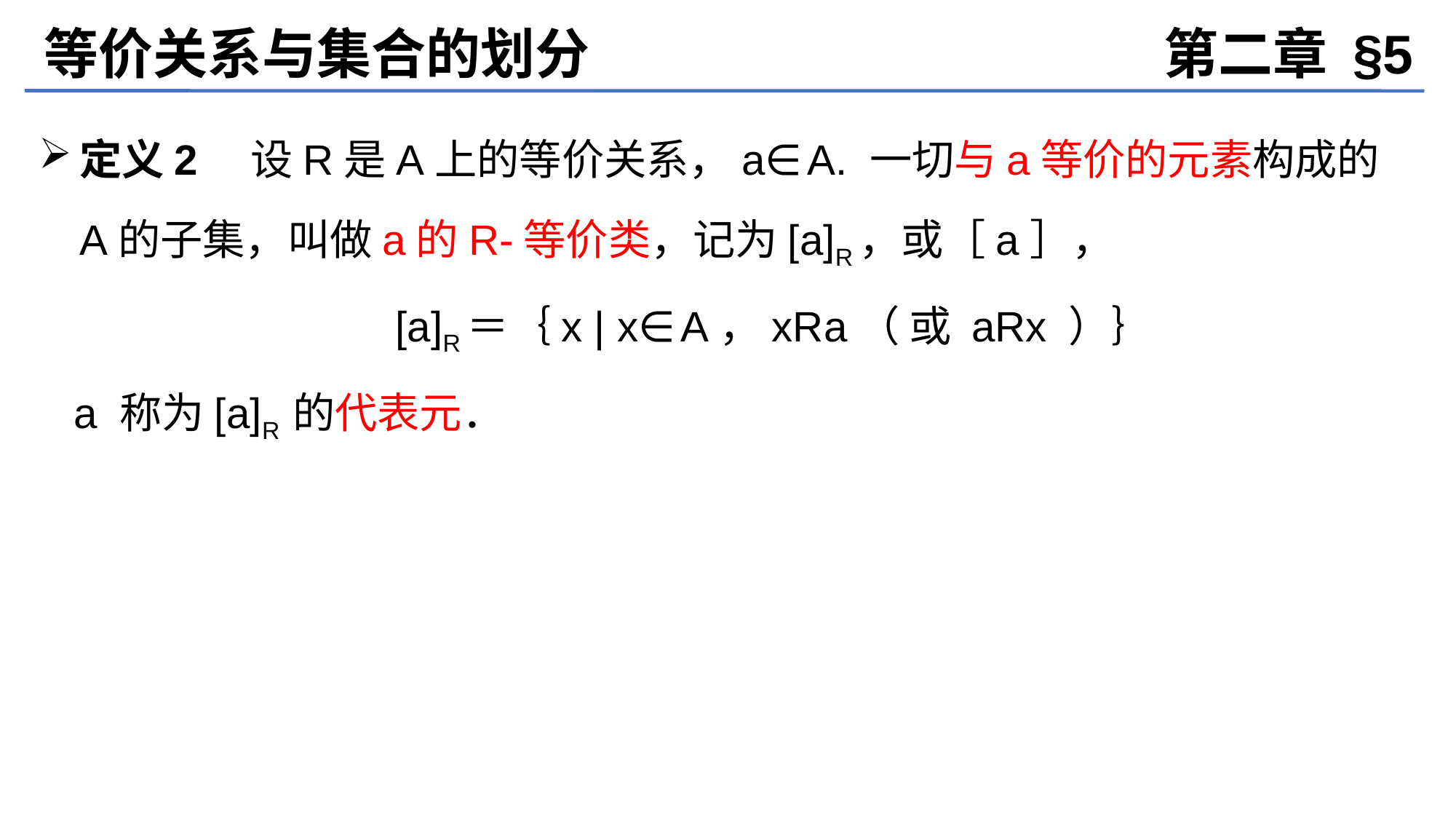

等价关系与集合的划分
第二章 §5
定义2　设R是A上的等价关系，a∈A. 一切与a等价的元素构成的A的子集，叫做a的R-等价类，记为[a]R，或［a］，
        [a]R＝｛x | x∈A，xRa（ 或 aRx ）｝
   a 称为[a]R 的代表元．